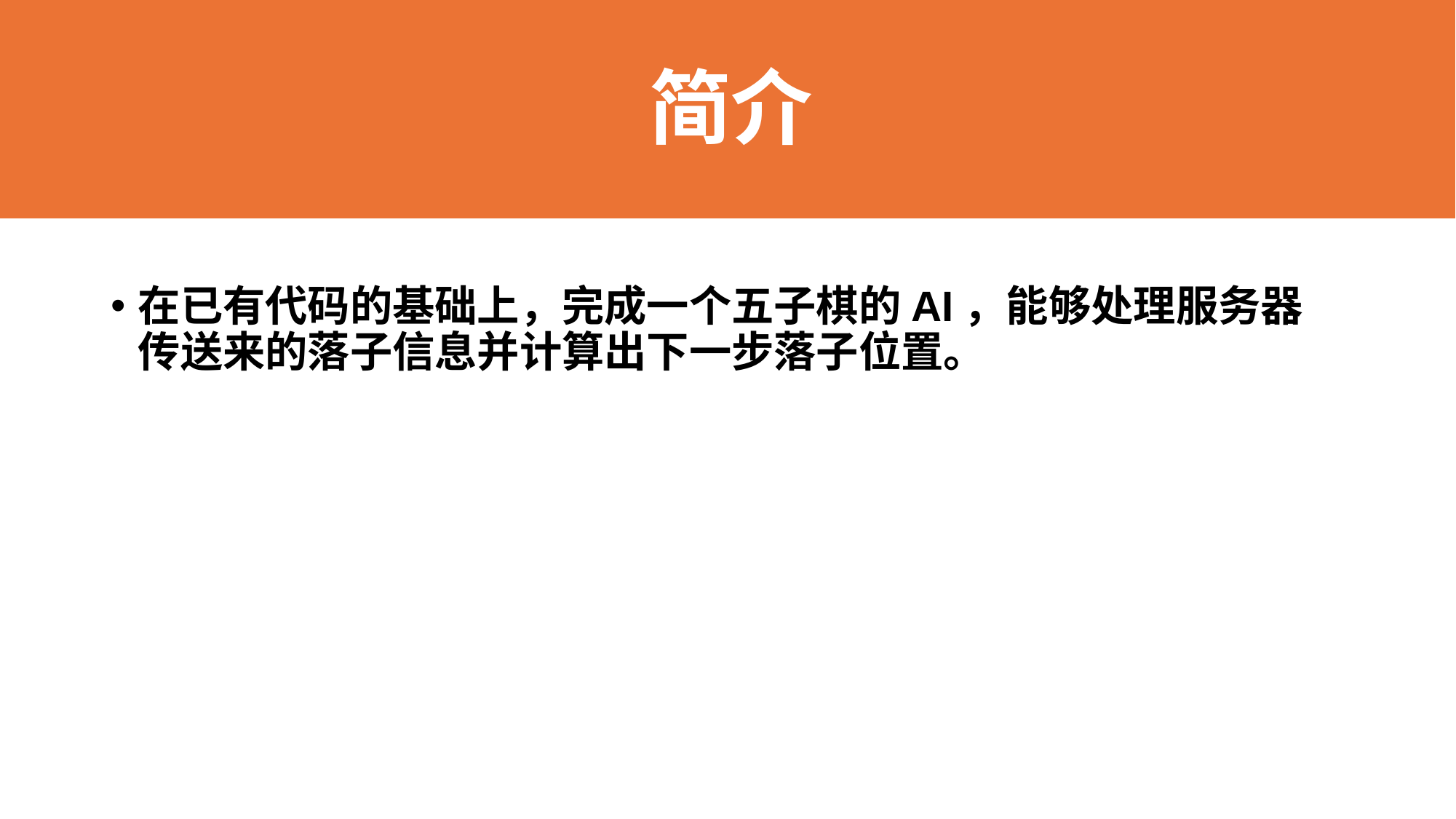

简介
#
在已有代码的基础上，完成一个五子棋的AI，能够处理服务器传送来的落子信息并计算出下一步落子位置。